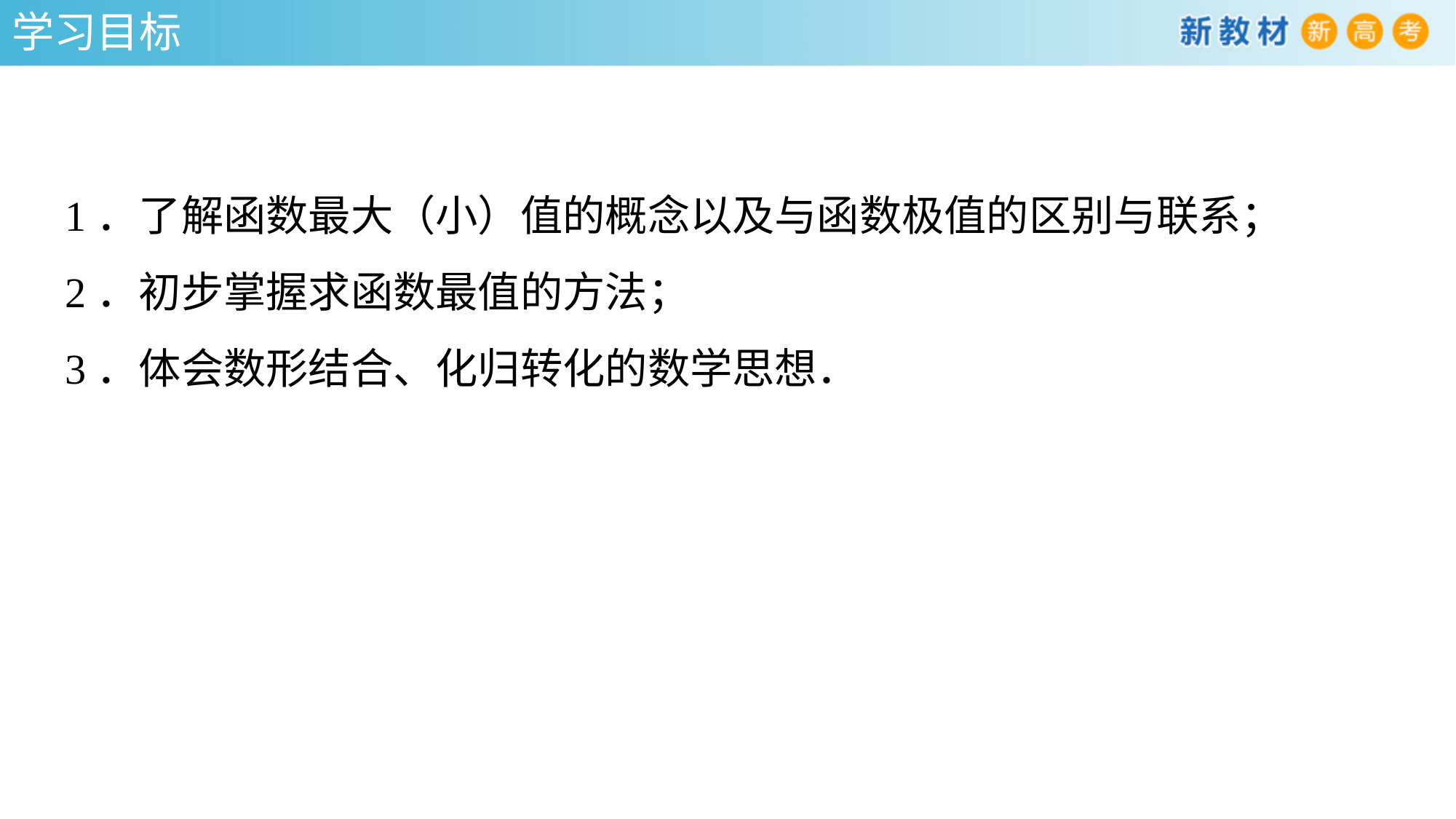

学习目标
1．了解函数最大（小）值的概念以及与函数极值的区别与联系；2．初步掌握求函数最值的方法；
3．体会数形结合、化归转化的数学思想．